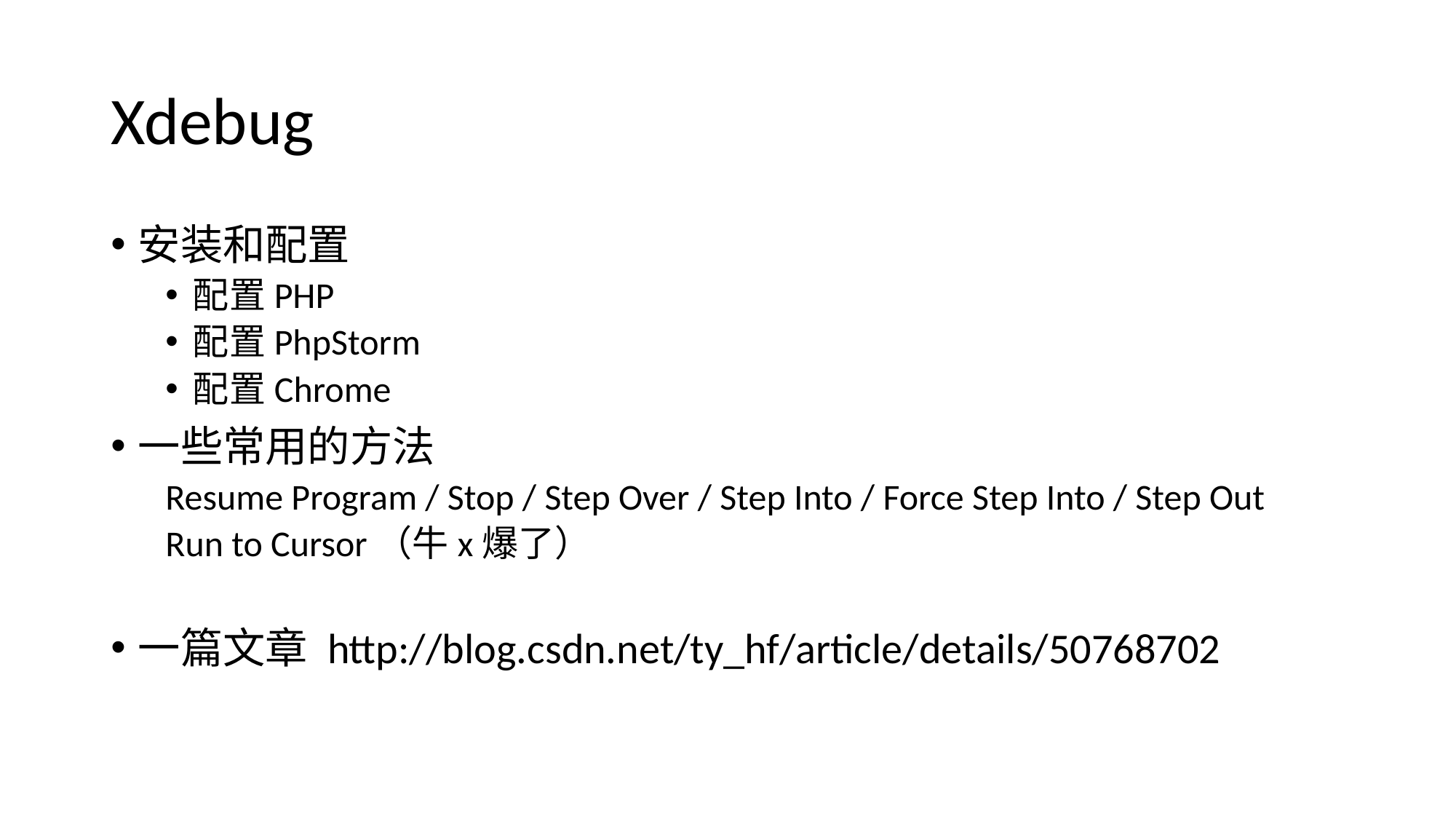

# Xdebug
安装和配置
配置PHP
配置PhpStorm
配置Chrome
一些常用的方法
Resume Program / Stop / Step Over / Step Into / Force Step Into / Step Out
Run to Cursor（牛x爆了）

一篇文章 http://blog.csdn.net/ty_hf/article/details/50768702